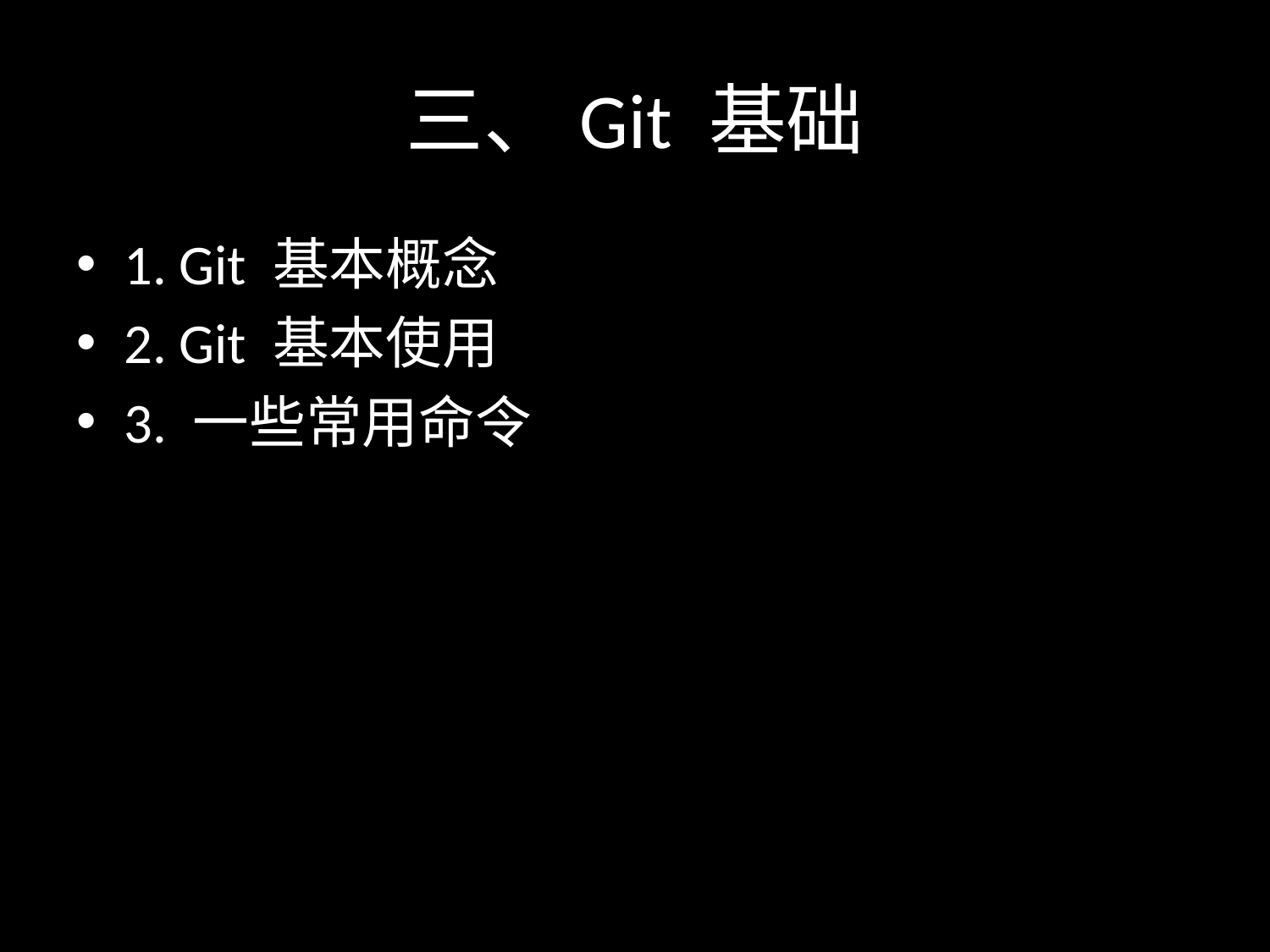

# 三、Git 基础
1. Git 基本概念
2. Git 基本使用
3. 一些常用命令